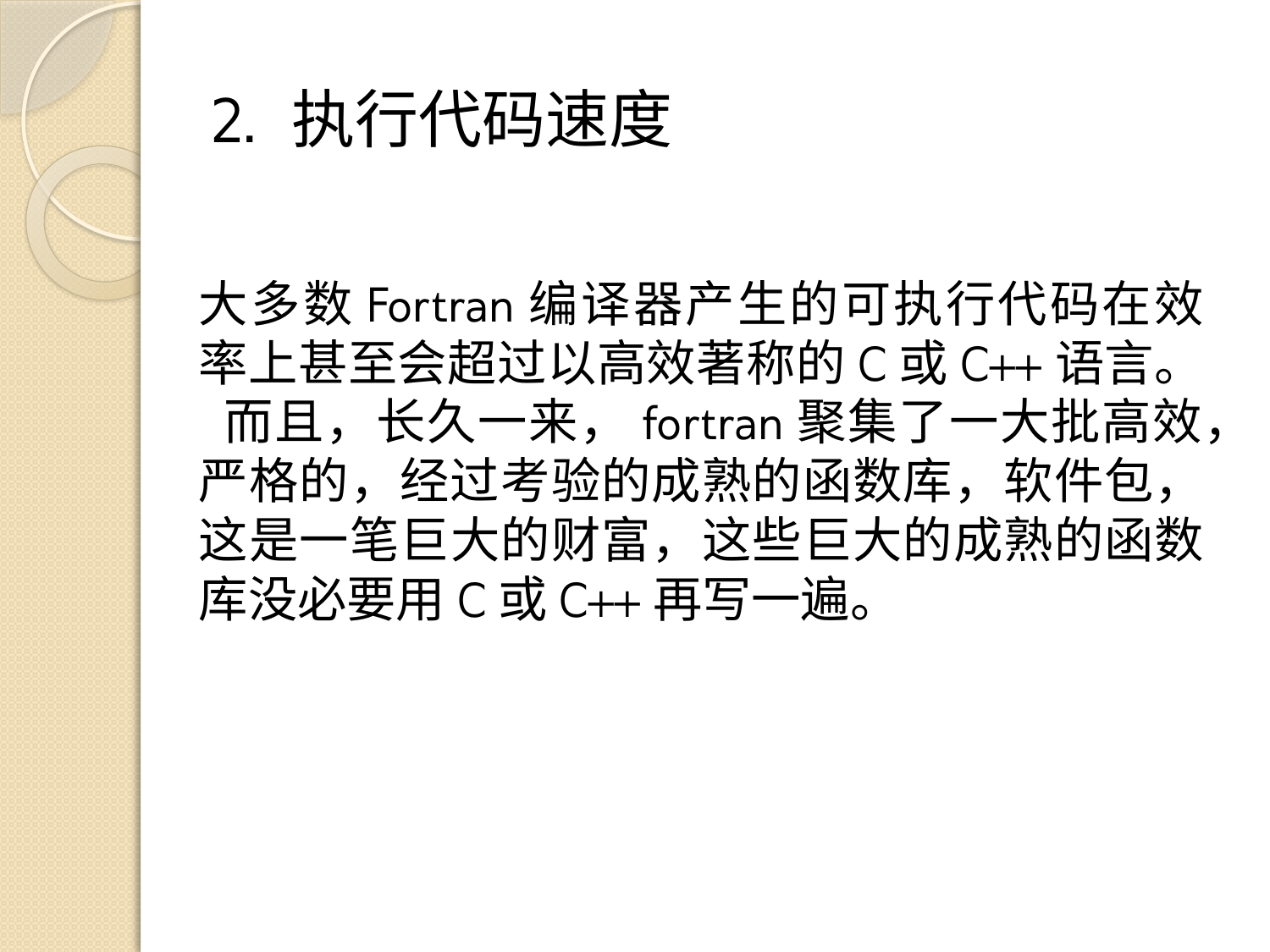

# 2. 执行代码速度
大多数Fortran编译器产生的可执行代码在效率上甚至会超过以高效著称的C或C++语言。   而且，长久一来，fortran聚集了一大批高效，严格的，经过考验的成熟的函数库，软件包，这是一笔巨大的财富，这些巨大的成熟的函数库没必要用C或C++再写一遍。